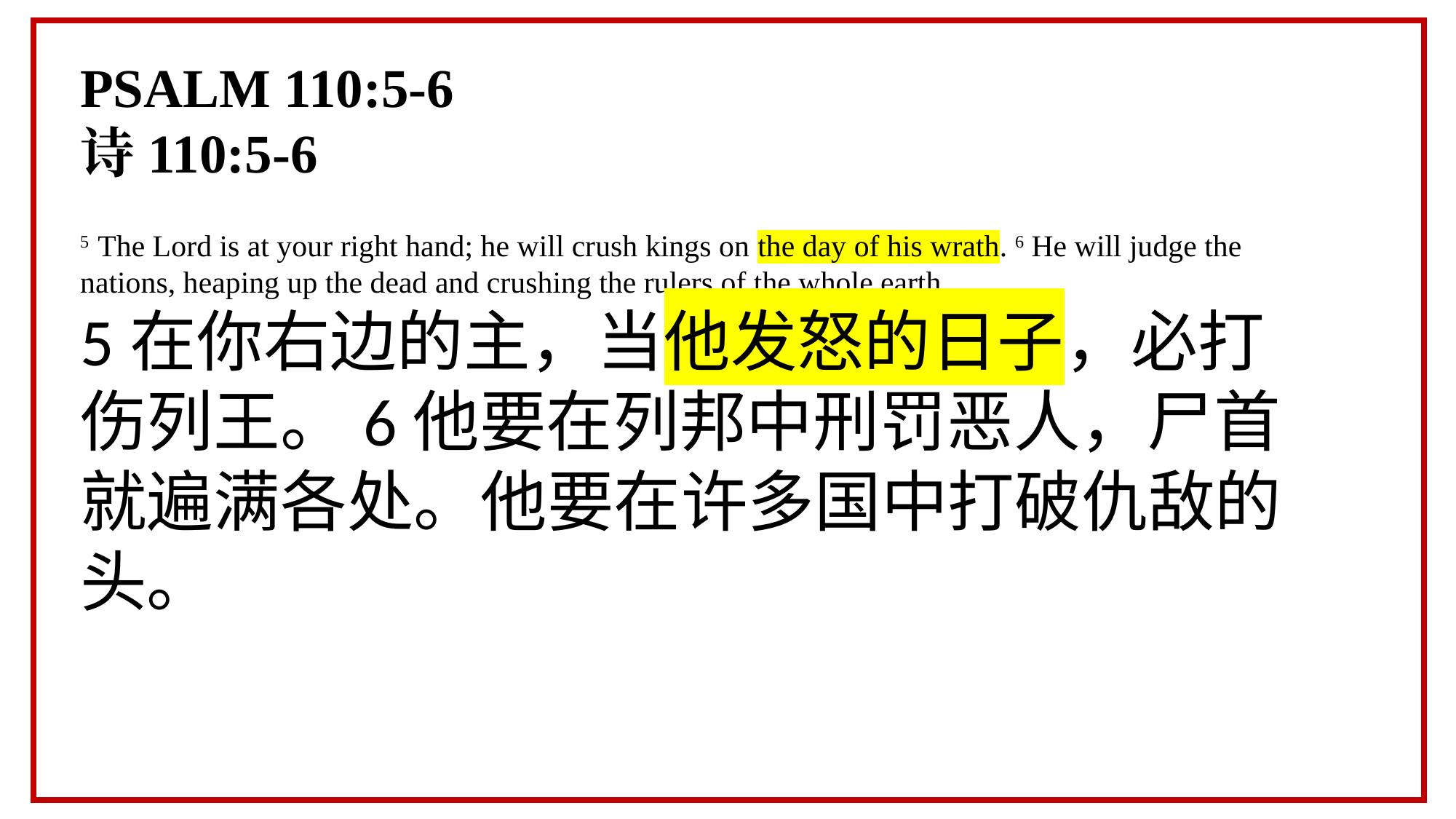

PSALM 110:5-6
诗110:5-6
5  The Lord is at your right hand; he will crush kings on the day of his wrath. 6 He will judge the nations, heaping up the dead and crushing the rulers of the whole earth.
5在你右边的主，当他发怒的日子，必打伤列王。6他要在列邦中刑罚恶人，尸首就遍满各处。他要在许多国中打破仇敌的头。